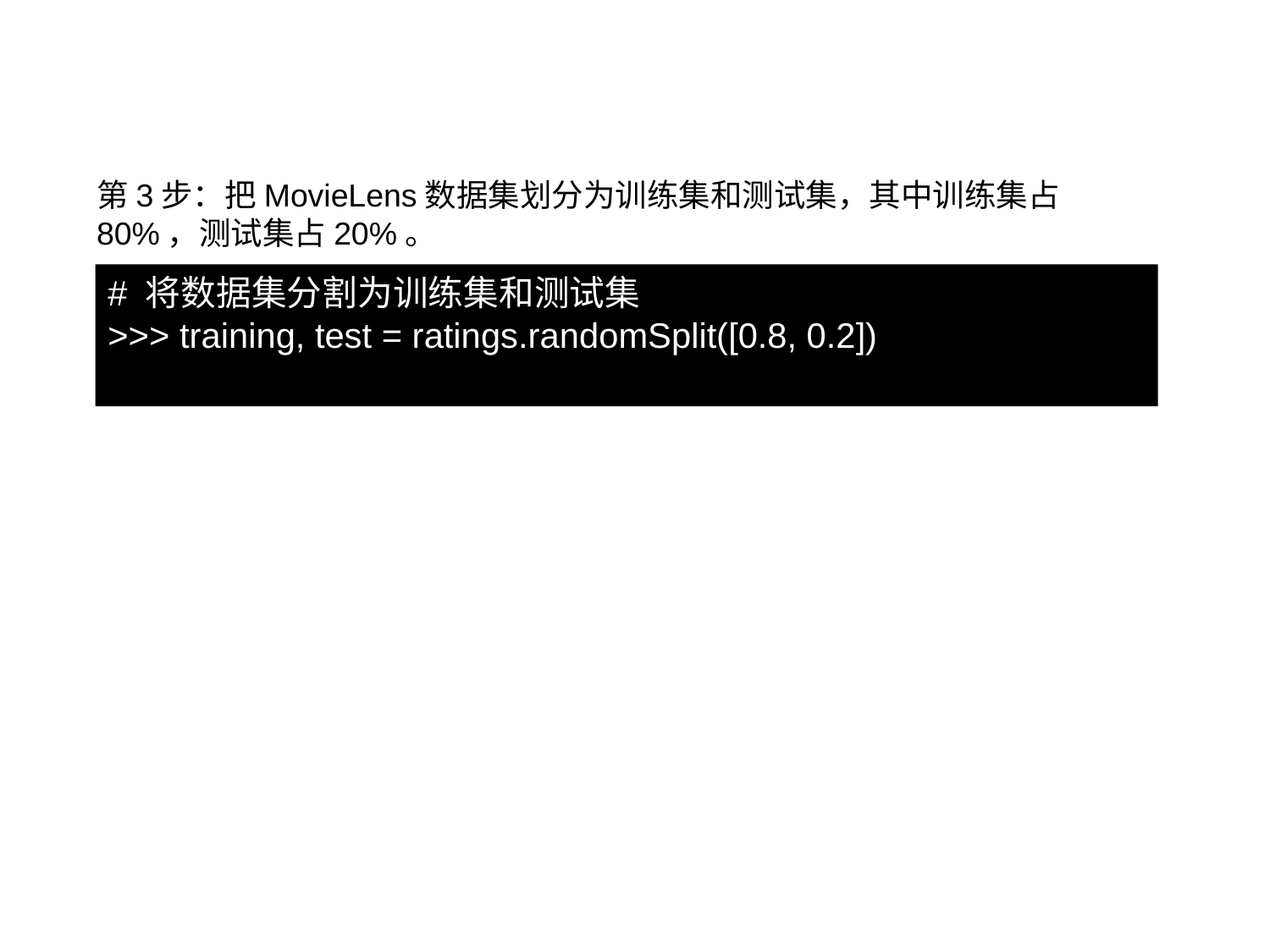

9.10.2 ALS算法
第3步：把MovieLens数据集划分为训练集和测试集，其中训练集占80%，测试集占20%。
# 将数据集分割为训练集和测试集
>>> training, test = ratings.randomSplit([0.8, 0.2])